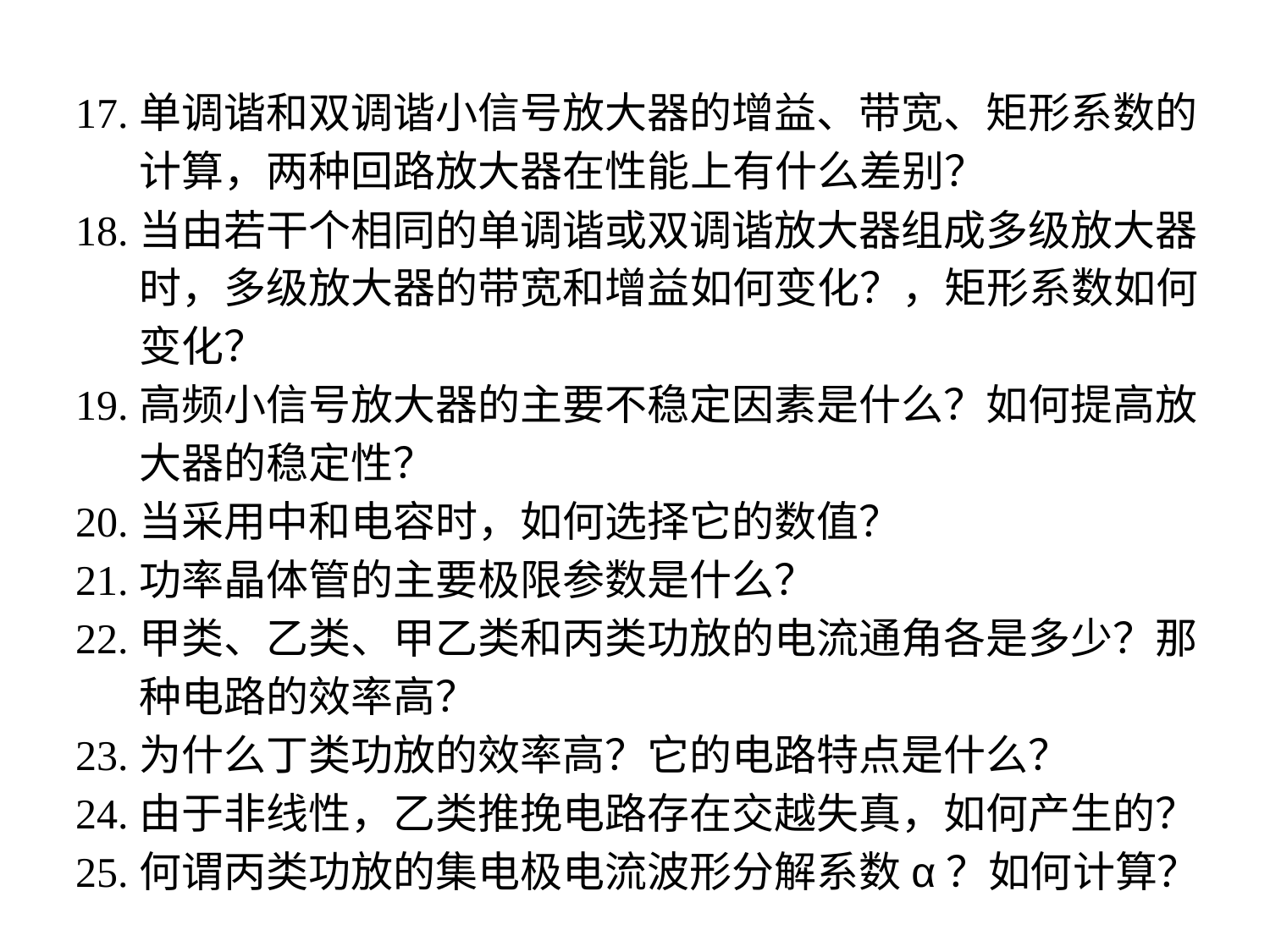

17.单调谐和双调谐小信号放大器的增益、带宽、矩形系数的计算，两种回路放大器在性能上有什么差别？
18.当由若干个相同的单调谐或双调谐放大器组成多级放大器时，多级放大器的带宽和增益如何变化？，矩形系数如何变化？
19.高频小信号放大器的主要不稳定因素是什么？如何提高放大器的稳定性？
20.当采用中和电容时，如何选择它的数值？
21.功率晶体管的主要极限参数是什么？
22.甲类、乙类、甲乙类和丙类功放的电流通角各是多少？那种电路的效率高？
23.为什么丁类功放的效率高？它的电路特点是什么？
24.由于非线性，乙类推挽电路存在交越失真，如何产生的？
25.何谓丙类功放的集电极电流波形分解系数α？如何计算？
4